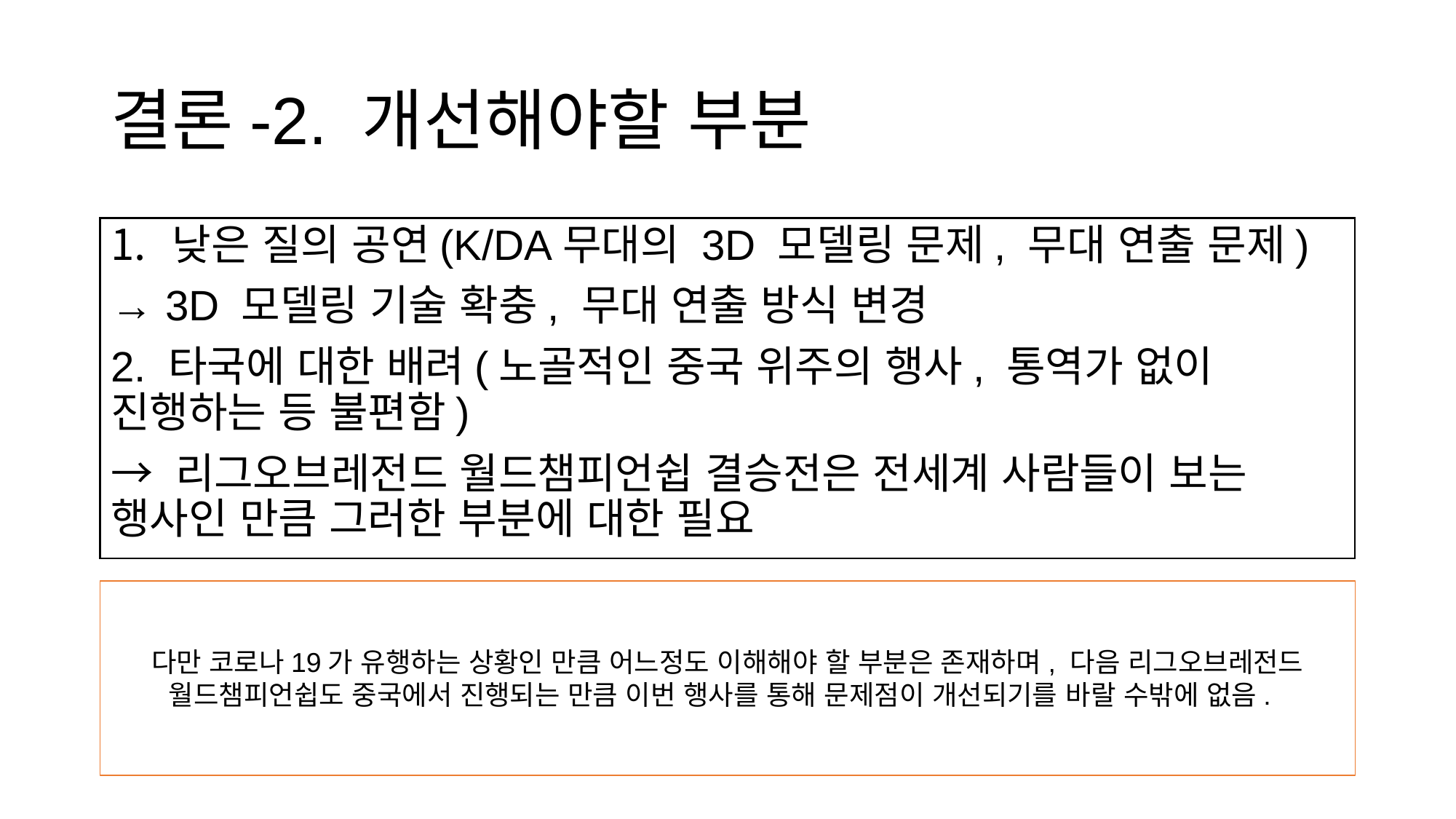

# 결론-2. 개선해야할 부분
낮은 질의 공연(K/DA무대의 3D 모델링 문제, 무대 연출 문제)
→ 3D 모델링 기술 확충, 무대 연출 방식 변경
2. 타국에 대한 배려(노골적인 중국 위주의 행사, 통역가 없이 진행하는 등 불편함)
→ 리그오브레전드 월드챔피언쉽 결승전은 전세계 사람들이 보는 행사인 만큼 그러한 부분에 대한 필요

다만 코로나19가 유행하는 상황인 만큼 어느정도 이해해야 할 부분은 존재하며, 다음 리그오브레전드 월드챔피언쉽도 중국에서 진행되는 만큼 이번 행사를 통해 문제점이 개선되기를 바랄 수밖에 없음.